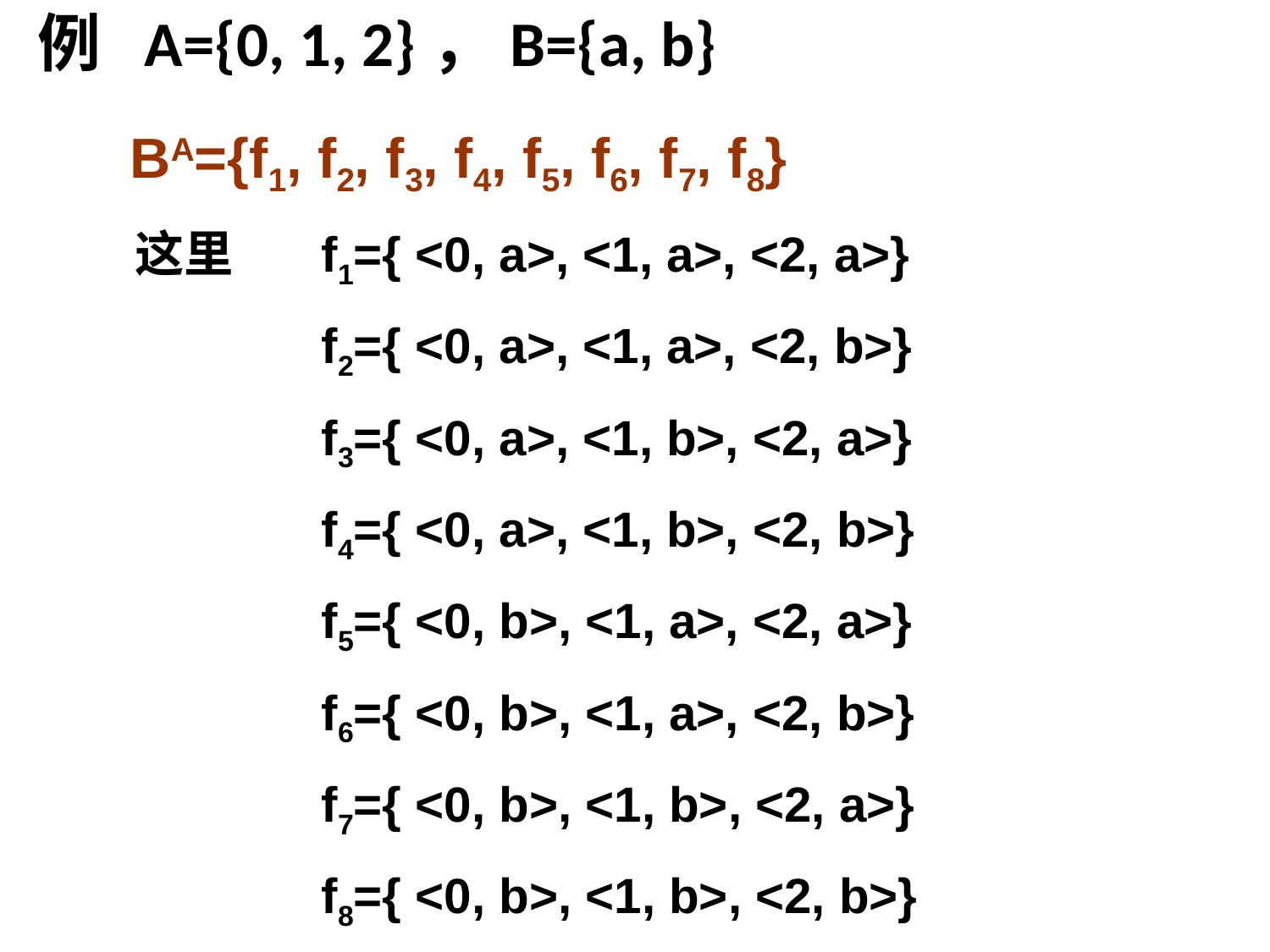

例  A={0, 1, 2}，B={a, b}
    BA={f1, f2, f3, f4, f5, f6, f7, f8}
     这里 	f1={ <0, a>, <1, a>, <2, a>}
		f2={ <0, a>, <1, a>, <2, b>}
		f3={ <0, a>, <1, b>, <2, a>}
		f4={ <0, a>, <1, b>, <2, b>}
		f5={ <0, b>, <1, a>, <2, a>}
		f6={ <0, b>, <1, a>, <2, b>}
		f7={ <0, b>, <1, b>, <2, a>}
		f8={ <0, b>, <1, b>, <2, b>}